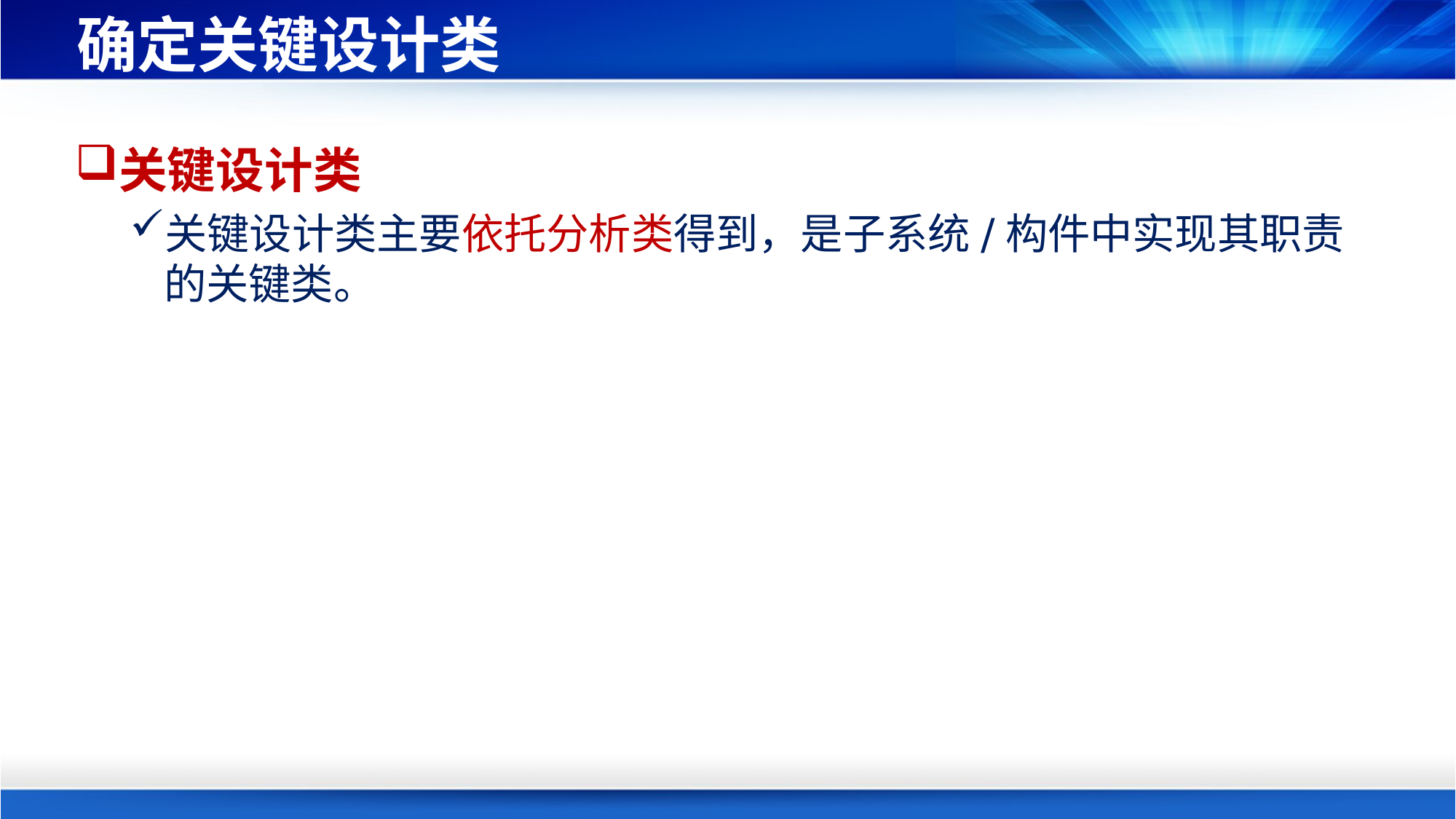

# 确定关键设计类
关键设计类
关键设计类主要依托分析类得到，是子系统/构件中实现其职责的关键类。